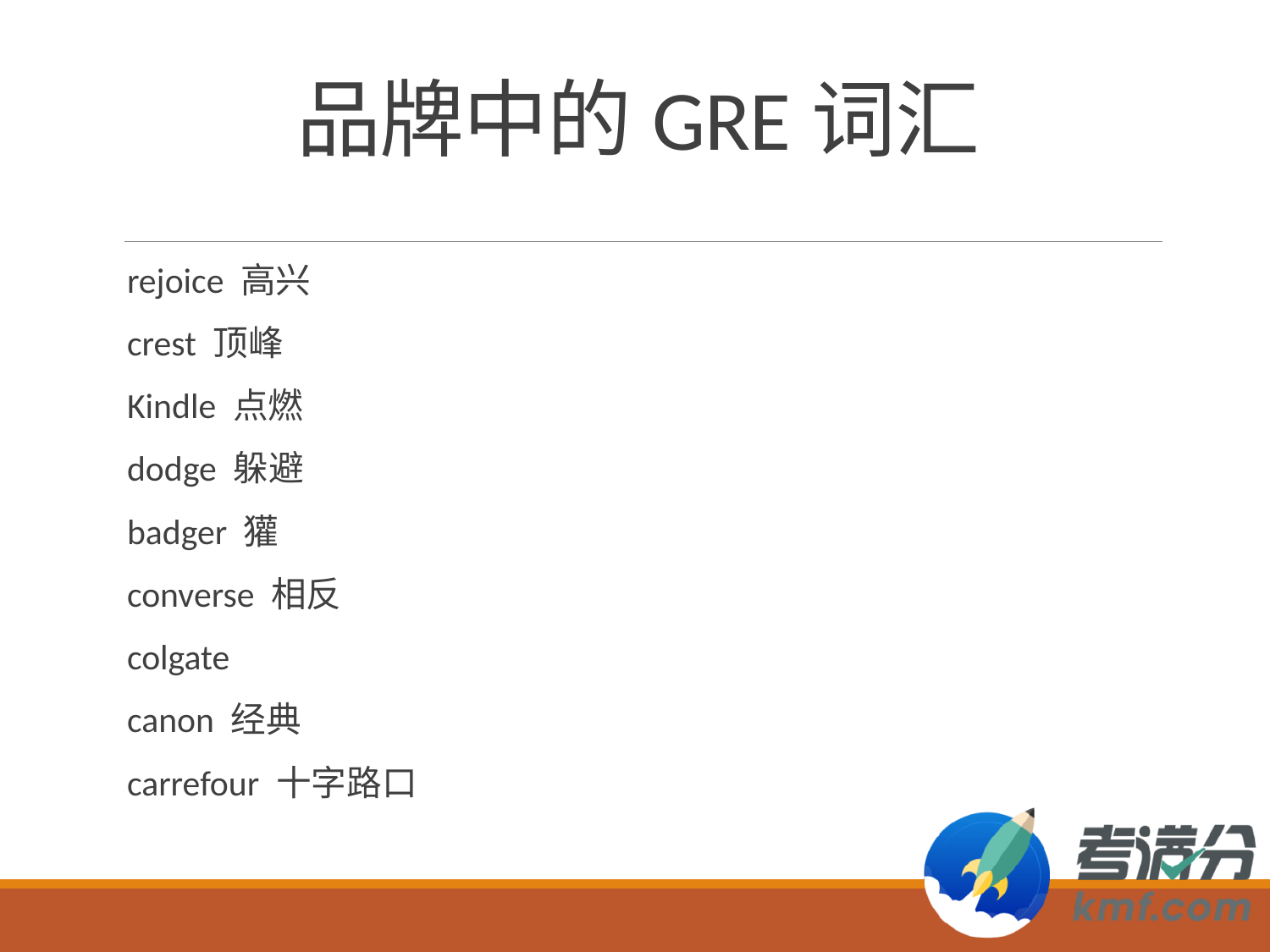

# 品牌中的GRE词汇
rejoice 高兴
crest 顶峰
Kindle 点燃
dodge 躲避
badger 獾
converse 相反
colgate
canon 经典
carrefour 十字路口